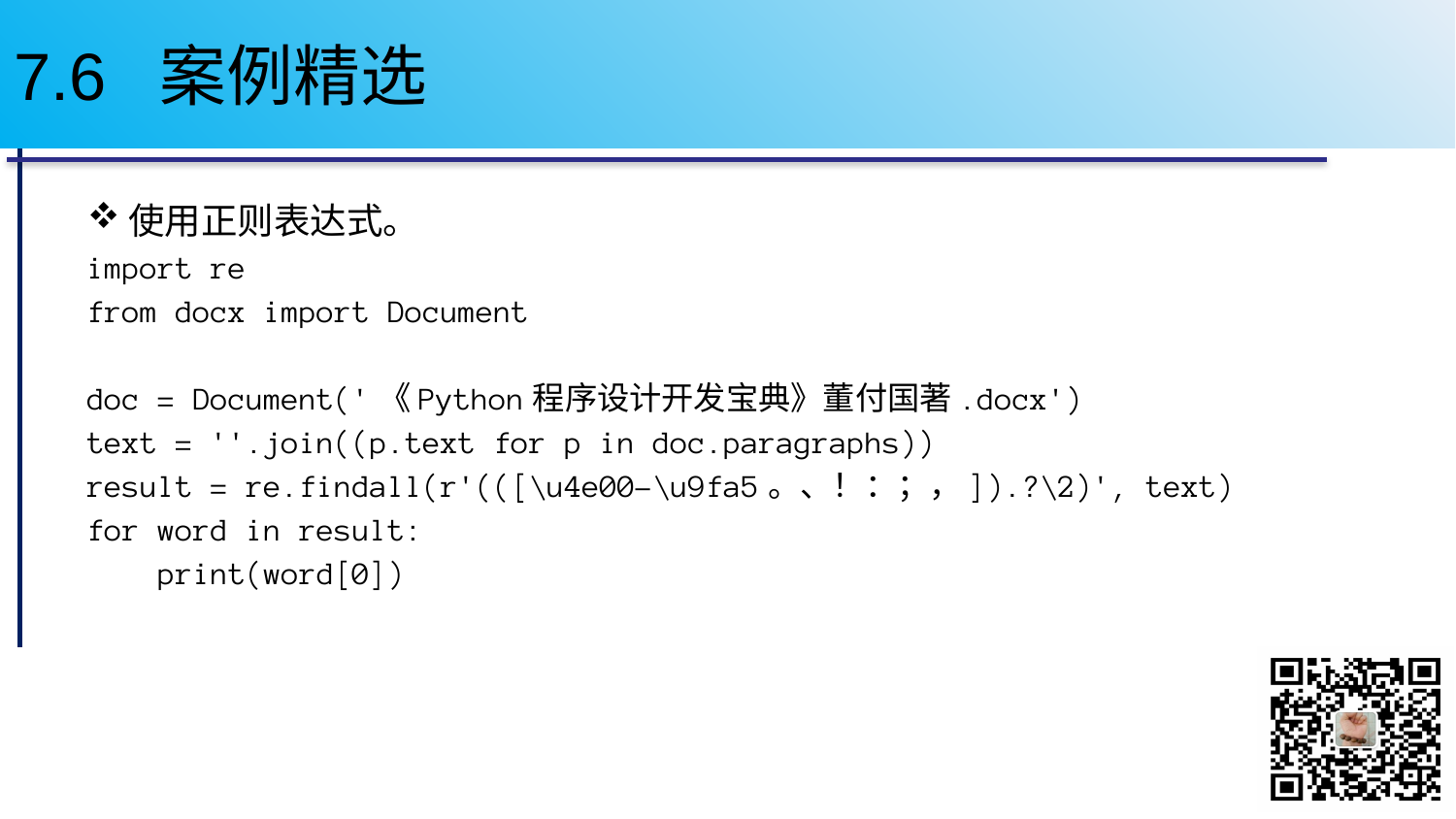

# 7.6  案例精选
使用正则表达式。
import re
from docx import Document

doc = Document('《Python程序设计开发宝典》董付国著.docx')
text = ''.join((p.text for p in doc.paragraphs))
result = re.findall(r'(([\u4e00-\u9fa5。、！：；，]).?\2)', text)
for word in result:
    print(word[0])